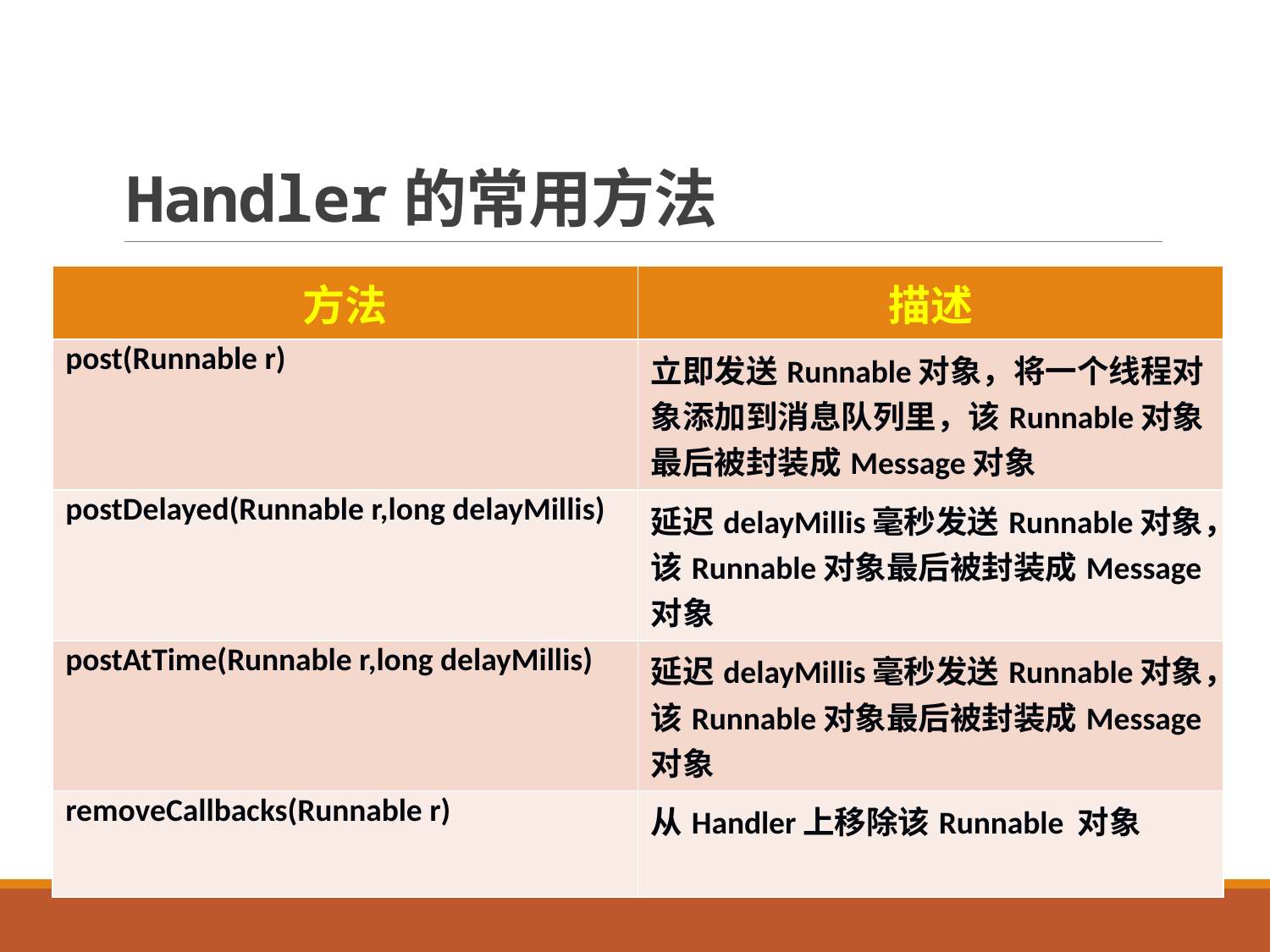

# Handler的常用方法
| 方法 | 描述 |
| --- | --- |
| post(Runnable r) | 立即发送Runnable对象，将一个线程对象添加到消息队列里，该Runnable对象最后被封装成Message对象 |
| postDelayed(Runnable r,long delayMillis) | 延迟delayMillis毫秒发送Runnable对象，该Runnable对象最后被封装成Message对象 |
| postAtTime(Runnable r,long delayMillis) | 延迟delayMillis毫秒发送Runnable对象，该Runnable对象最后被封装成Message对象 |
| removeCallbacks(Runnable r) | 从Handler上移除该Runnable 对象 |